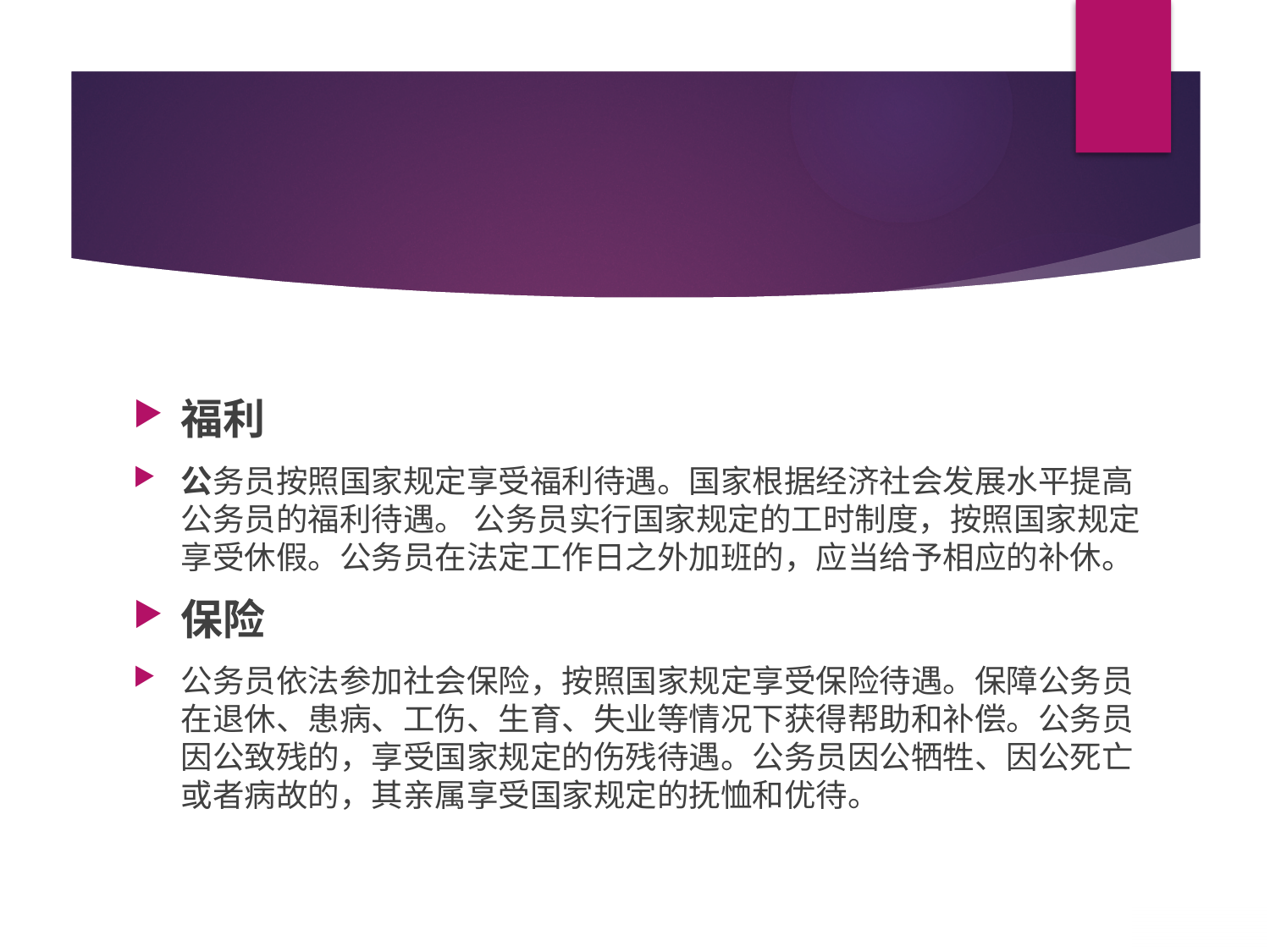

#
福利
公务员按照国家规定享受福利待遇。国家根据经济社会发展水平提高公务员的福利待遇。 公务员实行国家规定的工时制度，按照国家规定享受休假。公务员在法定工作日之外加班的，应当给予相应的补休。
保险
公务员依法参加社会保险，按照国家规定享受保险待遇。保障公务员在退休、患病、工伤、生育、失业等情况下获得帮助和补偿。公务员因公致残的，享受国家规定的伤残待遇。公务员因公牺牲、因公死亡或者病故的，其亲属享受国家规定的抚恤和优待。